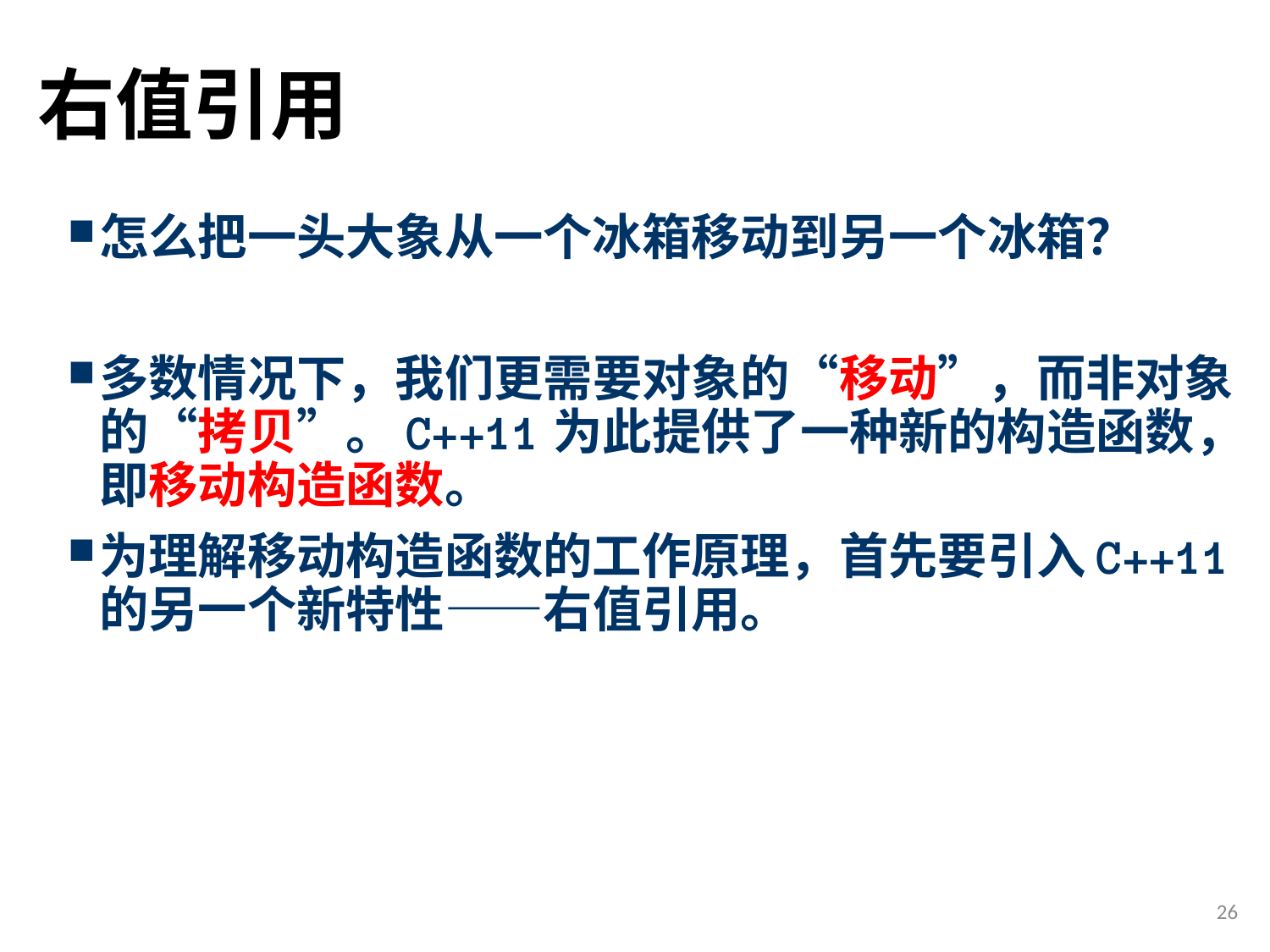

# 右值引用
怎么把一头大象从一个冰箱移动到另一个冰箱？

多数情况下，我们更需要对象的“移动”，而非对象的“拷贝”。C++11为此提供了一种新的构造函数，即移动构造函数。
为理解移动构造函数的工作原理，首先要引入C++11的另一个新特性——右值引用。
26